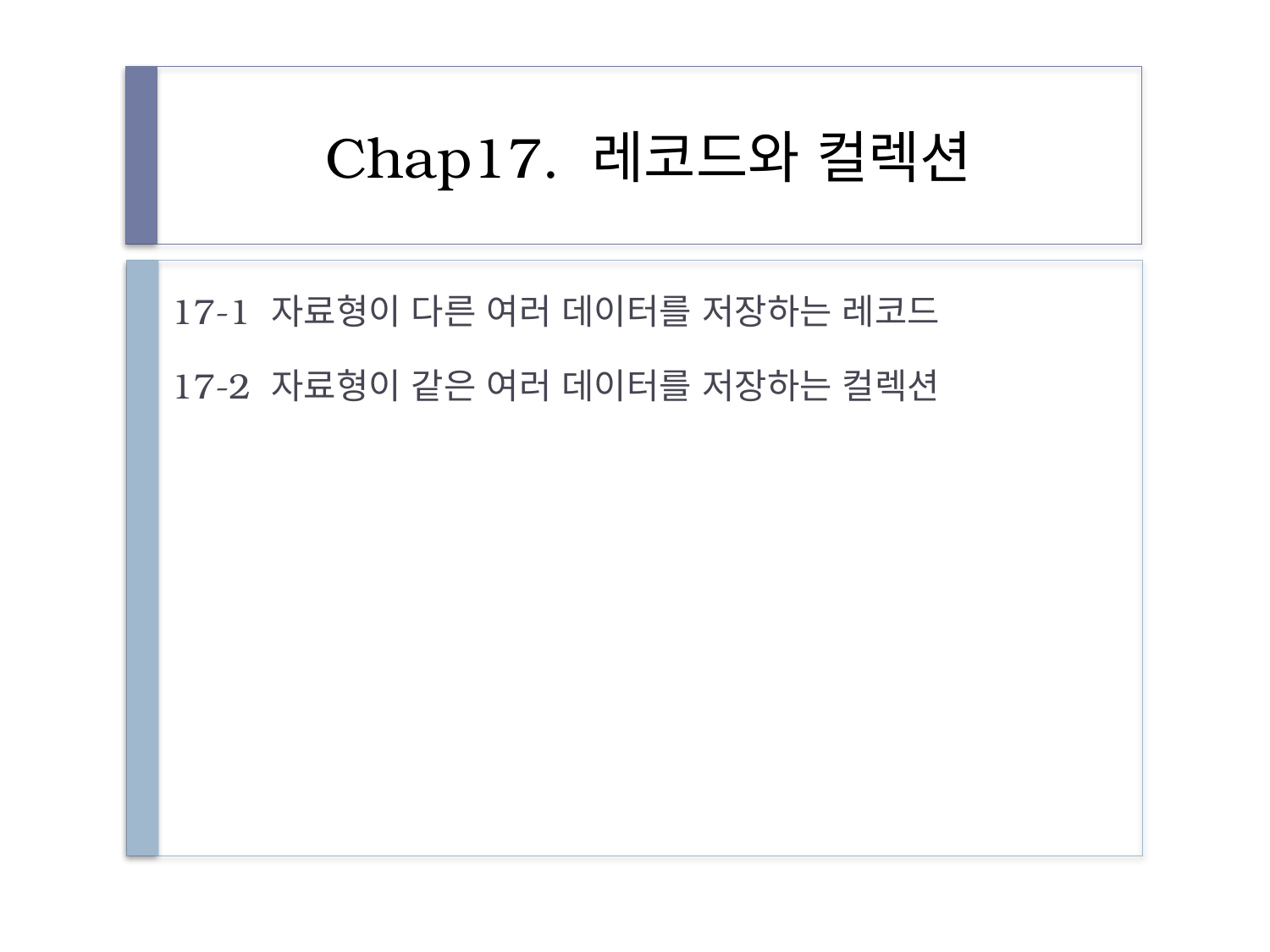

# Chap17. 레코드와 컬렉션
17-1 자료형이 다른 여러 데이터를 저장하는 레코드
17-2 자료형이 같은 여러 데이터를 저장하는 컬렉션